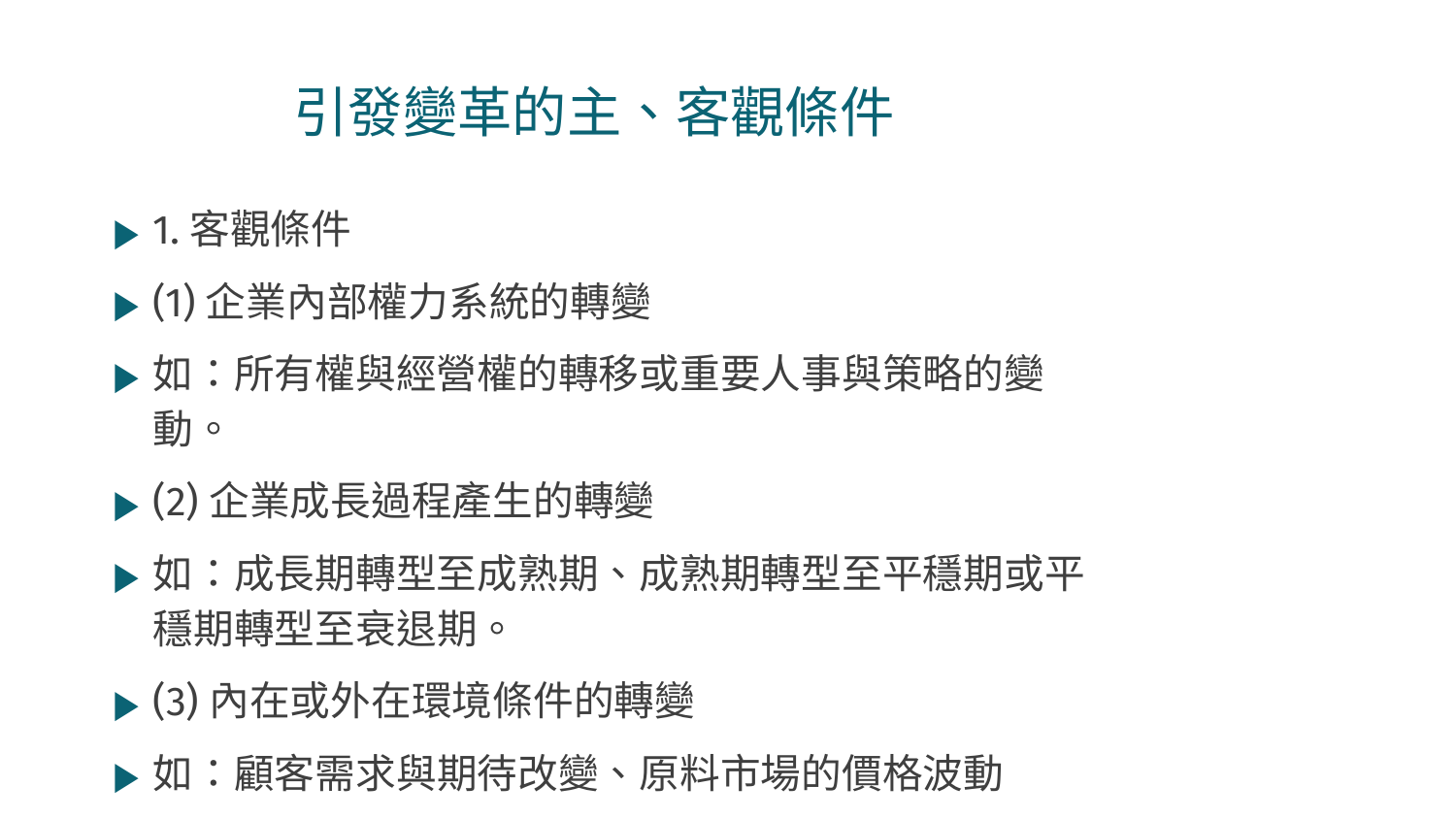

# 引發變革的主、客觀條件
1.客觀條件
(1)企業內部權力系統的轉變
如：所有權與經營權的轉移或重要人事與策略的變動。
(2)企業成長過程產生的轉變
如：成長期轉型至成熟期、成熟期轉型至平穩期或平穩期轉型至衰退期。
(3)內在或外在環境條件的轉變
如：顧客需求與期待改變、原料市場的價格波動